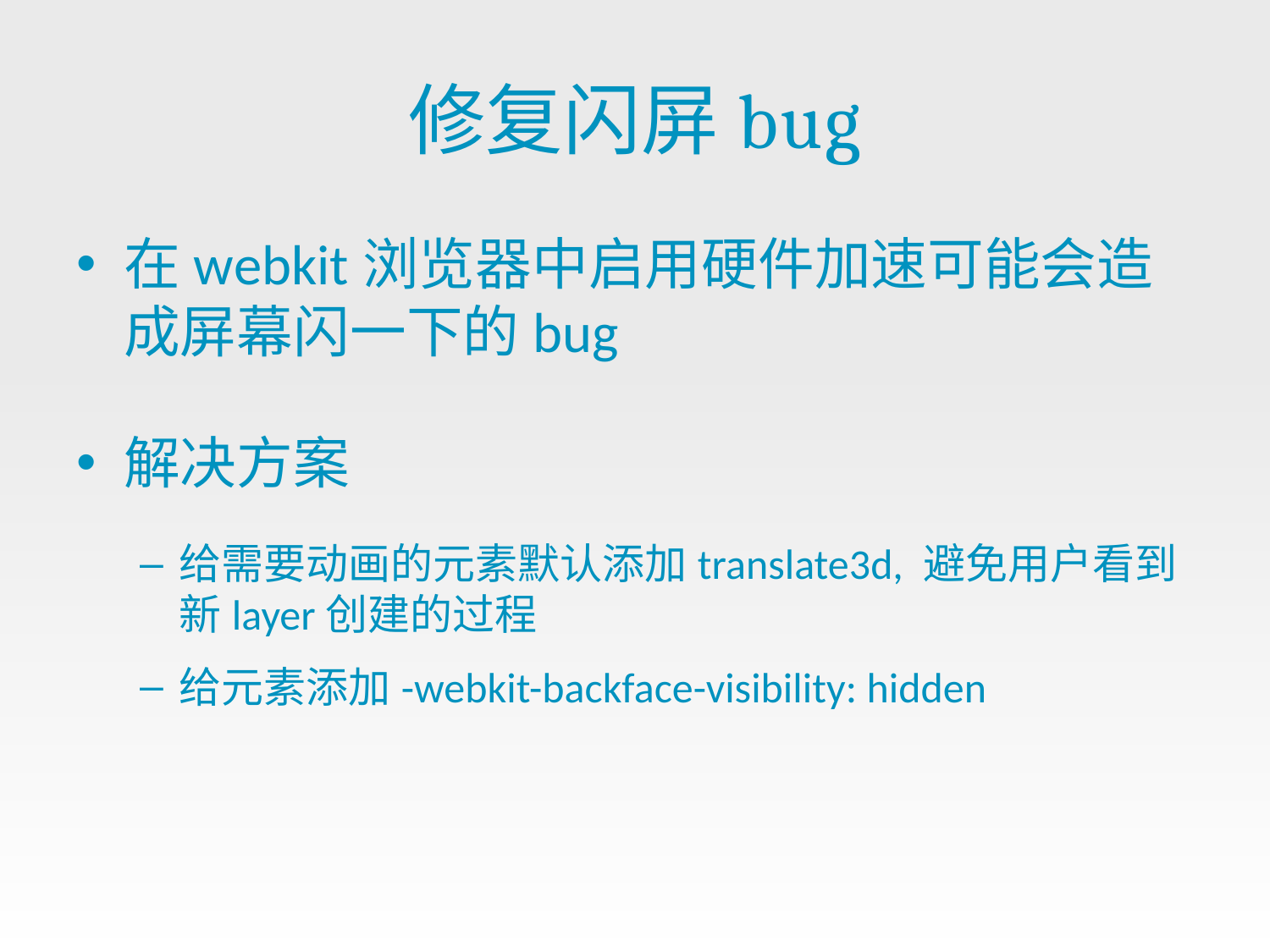

# 修复闪屏bug
在webkit浏览器中启用硬件加速可能会造成屏幕闪一下的bug
解决方案
给需要动画的元素默认添加translate3d, 避免用户看到新layer创建的过程
给元素添加-webkit-backface-visibility: hidden